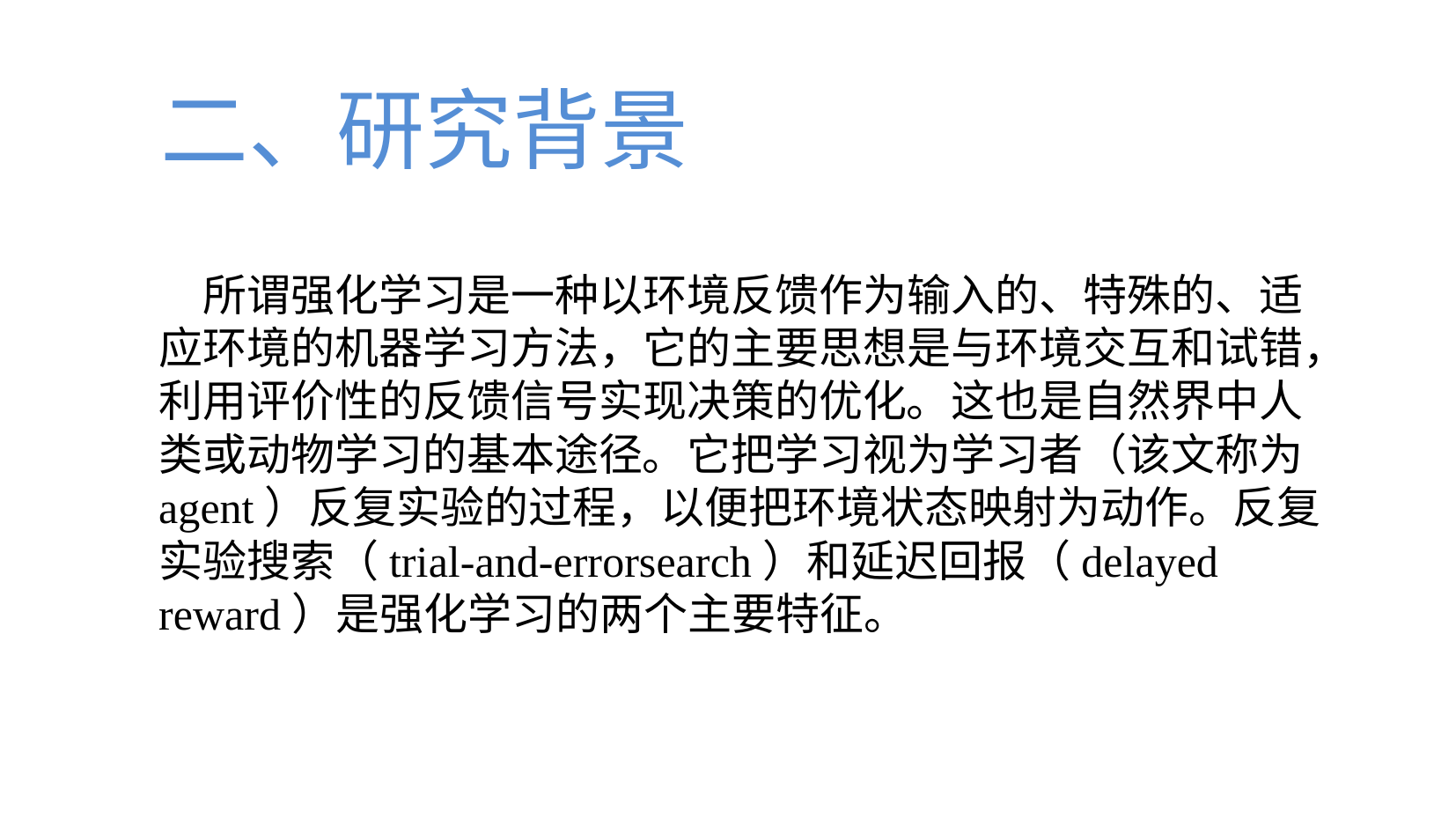

二、研究背景
所谓强化学习是一种以环境反馈作为输入的、特殊的、适应环境的机器学习方法，它的主要思想是与环境交互和试错，利用评价性的反馈信号实现决策的优化。这也是自然界中人类或动物学习的基本途径。它把学习视为学习者（该文称为 agent）反复实验的过程，以便把环境状态映射为动作。反复实验搜索（trial-and-errorsearch）和延迟回报（delayed reward）是强化学习的两个主要特征。